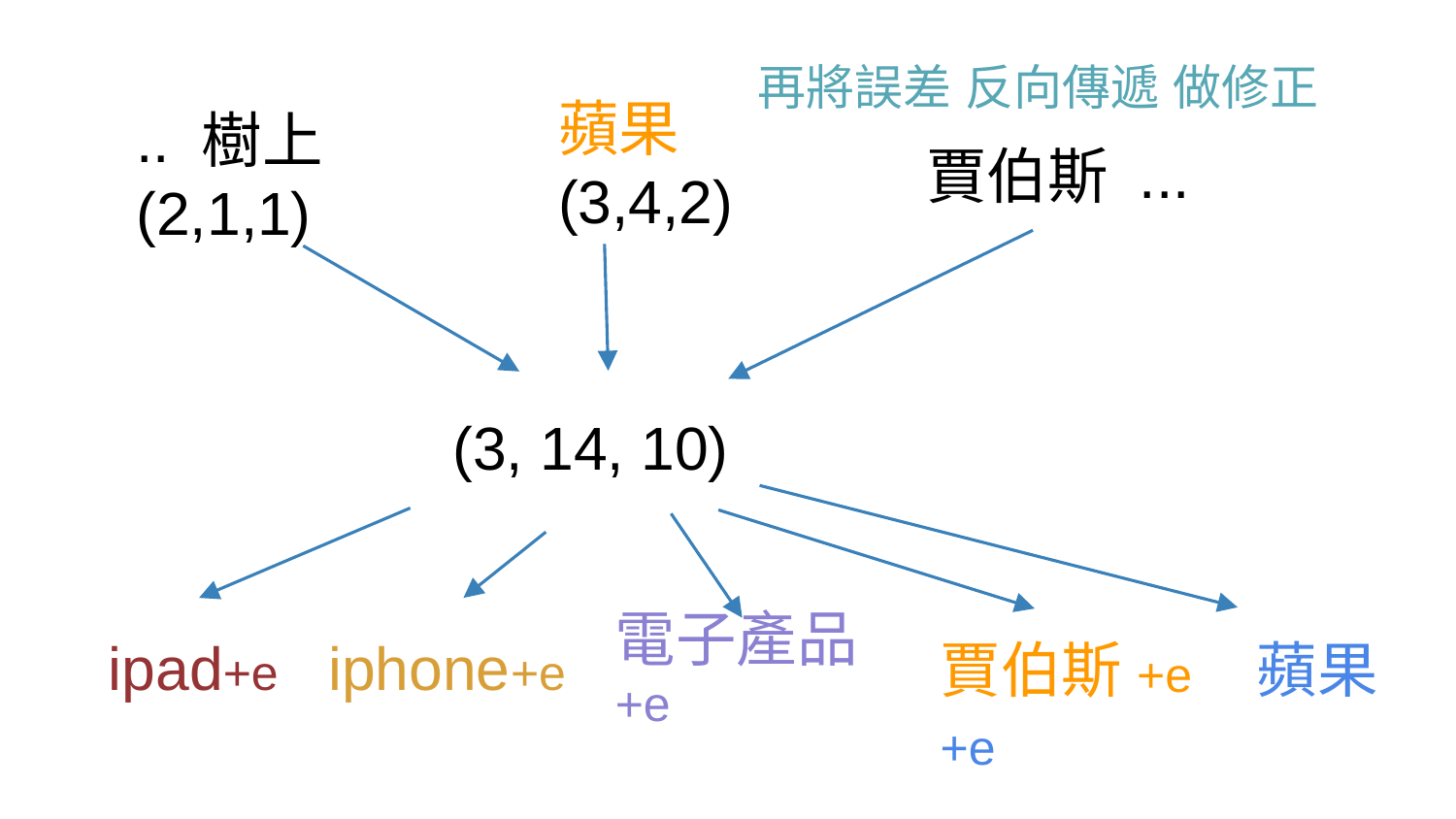

再將誤差 反向傳遞 做修正
蘋果
(3,4,2)
.. 樹上
(2,1,1)
賈伯斯 ...

(3, 14, 10)
ipad+e
iphone+e
電子產品+e
賈伯斯+e   蘋果 +e